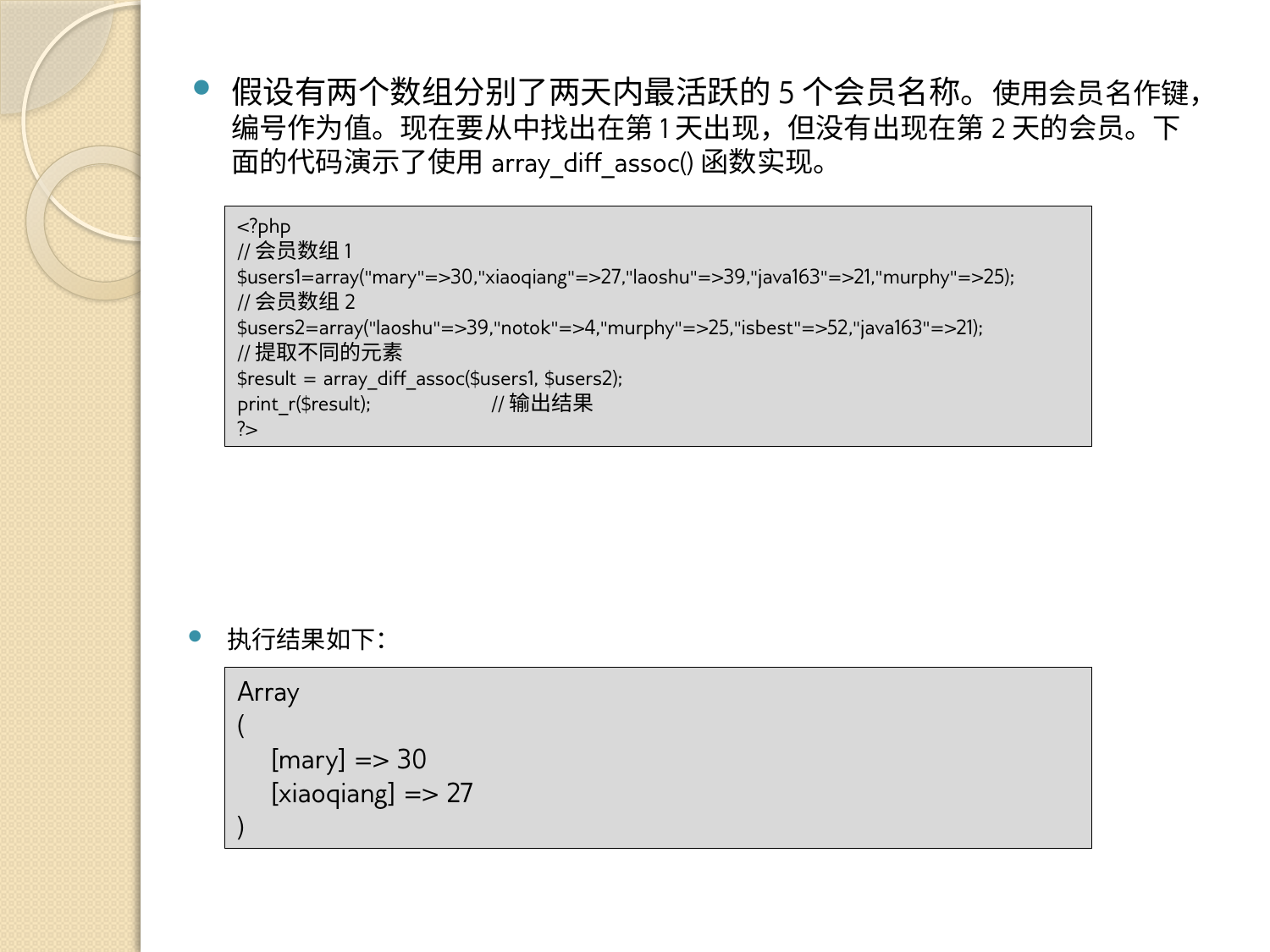

假设有两个数组分别了两天内最活跃的5个会员名称。使用会员名作键，编号作为值。现在要从中找出在第1天出现，但没有出现在第2天的会员。下面的代码演示了使用array_diff_assoc()函数实现。
<?php
//会员数组1
$users1=array("mary"=>30,"xiaoqiang"=>27,"laoshu"=>39,"java163"=>21,"murphy"=>25);
//会员数组2
$users2=array("laoshu"=>39,"notok"=>4,"murphy"=>25,"isbest"=>52,"java163"=>21);
//提取不同的元素
$result = array_diff_assoc($users1, $users2);
print_r($result);	//输出结果
?>
执行结果如下：
Array
(
    [mary] => 30
    [xiaoqiang] => 27
)